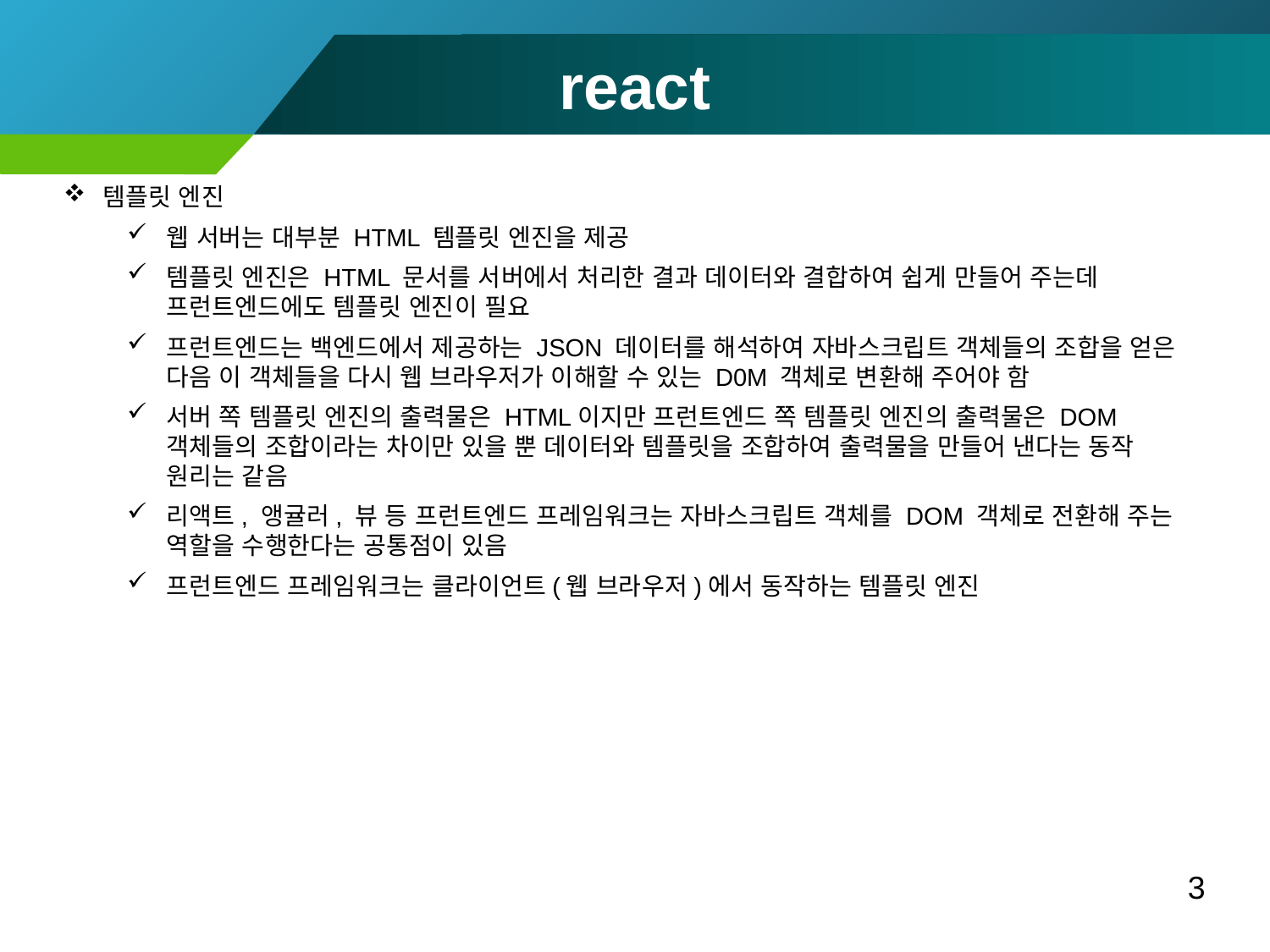

react
템플릿 엔진
웹 서버는 대부분 HTML 템플릿 엔진을 제공
템플릿 엔진은 HTML 문서를 서버에서 처리한 결과 데이터와 결합하여 쉽게 만들어 주는데 프런트엔드에도 템플릿 엔진이 필요
프런트엔드는 백엔드에서 제공하는 JSON 데이터를 해석하여 자바스크립트 객체들의 조합을 얻은 다음 이 객체들을 다시 웹 브라우저가 이해할 수 있는 D0M 객체로 변환해 주어야 함
서버 쪽 템플릿 엔진의 출력물은 HTML이지만 프런트엔드 쪽 템플릿 엔진의 출력물은 DOM 객체들의 조합이라는 차이만 있을 뿐 데이터와 템플릿을 조합하여 출력물을 만들어 낸다는 동작 원리는 같음
리액트, 앵귤러, 뷰 등 프런트엔드 프레임워크는 자바스크립트 객체를 DOM 객체로 전환해 주는 역할을 수행한다는 공통점이 있음
프런트엔드 프레임워크는 클라이언트(웹 브라우저)에서 동작하는 템플릿 엔진
3